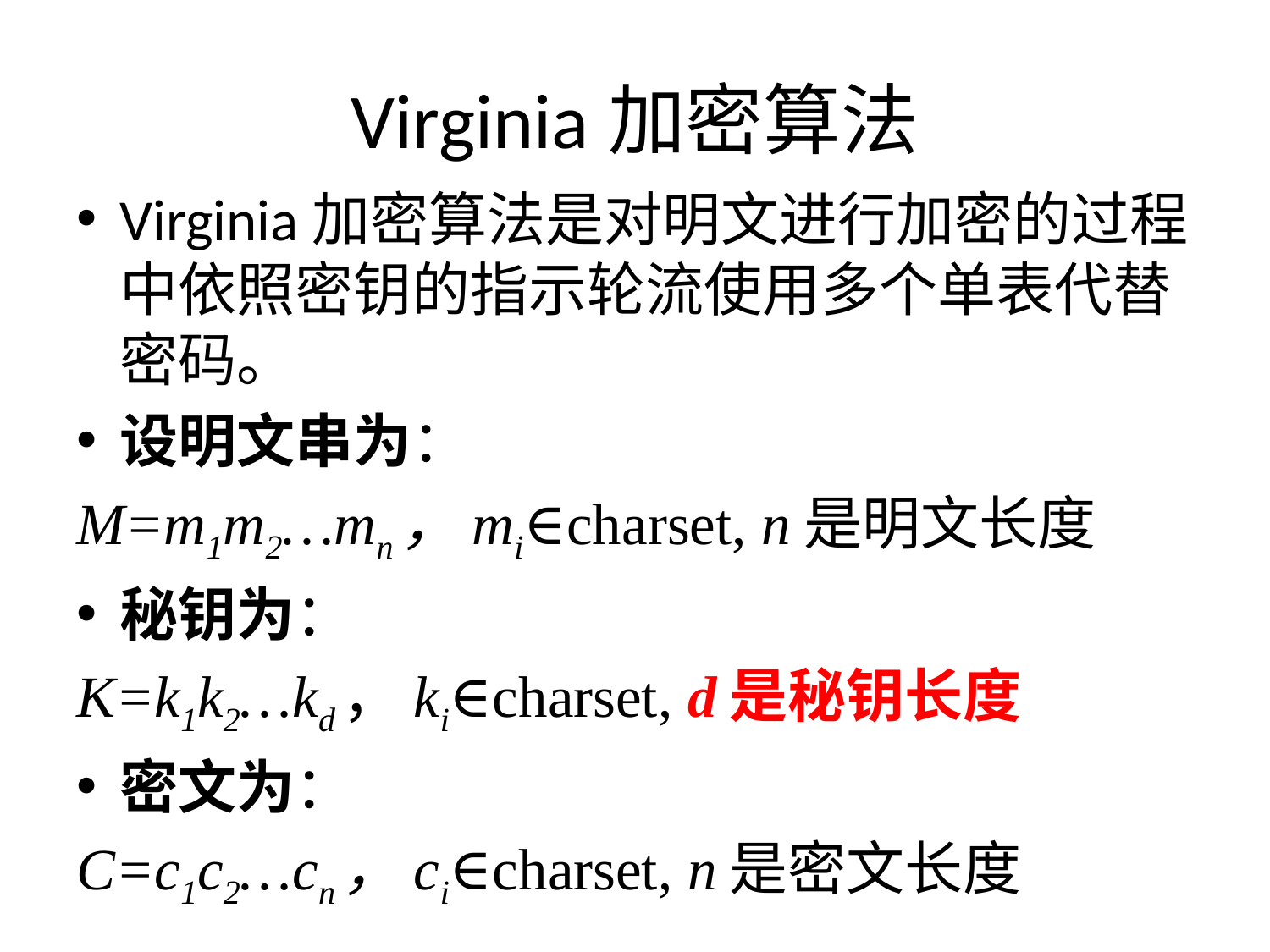

# Virginia加密算法
Virginia加密算法是对明文进行加密的过程中依照密钥的指示轮流使用多个单表代替密码。
设明文串为：
M=m1m2…mn，mi∈charset, n是明文长度
秘钥为：
K=k1k2…kd，ki∈charset, d是秘钥长度
密文为：
C=c1c2…cn，ci∈charset, n是密文长度